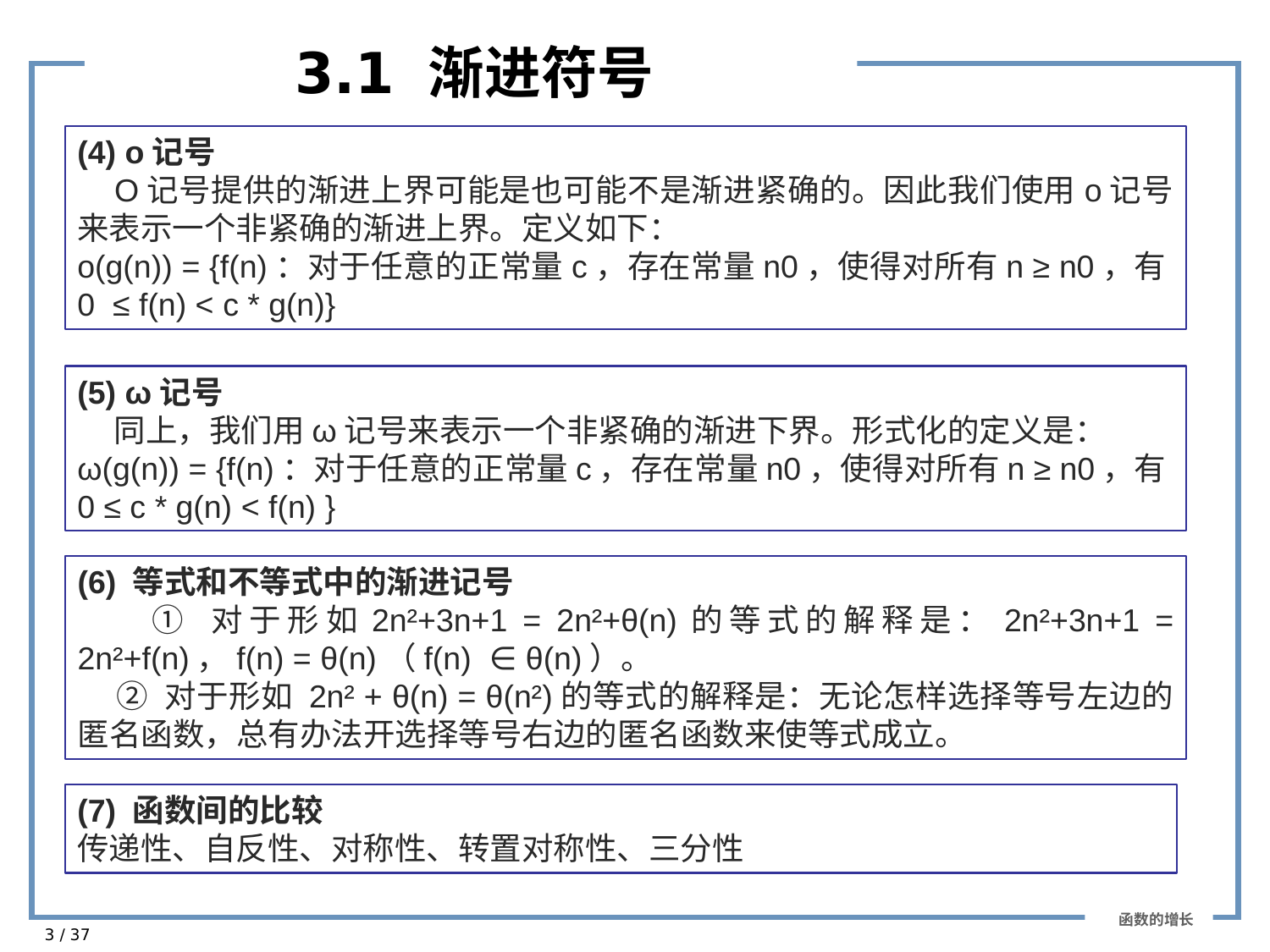

# 3.1 渐进符号
(4) ο记号
    Ο记号提供的渐进上界可能是也可能不是渐进紧确的。因此我们使用ο记号来表示一个非紧确的渐进上界。定义如下：
ο(g(n)) = {f(n)：对于任意的正常量c，存在常量n0，使得对所有n ≥ n0，有0  ≤ f(n) < c * g(n)}
(5) ω记号
    同上，我们用ω记号来表示一个非紧确的渐进下界。形式化的定义是：
ω(g(n)) = {f(n)：对于任意的正常量c，存在常量n0，使得对所有n ≥ n0，有0 ≤ c * g(n) < f(n) }
(6) 等式和不等式中的渐进记号
     ① 对于形如2n²+3n+1 = 2n²+θ(n)的等式的解释是：2n²+3n+1 = 2n²+f(n)，f(n) = θ(n)（f(n)  ∈ θ(n)）。
     ② 对于形如 2n² + θ(n) = θ(n²)的等式的解释是：无论怎样选择等号左边的匿名函数，总有办法开选择等号右边的匿名函数来使等式成立。
(7) 函数间的比较
传递性、自反性、对称性、转置对称性、三分性
函数的增长
3 / 37